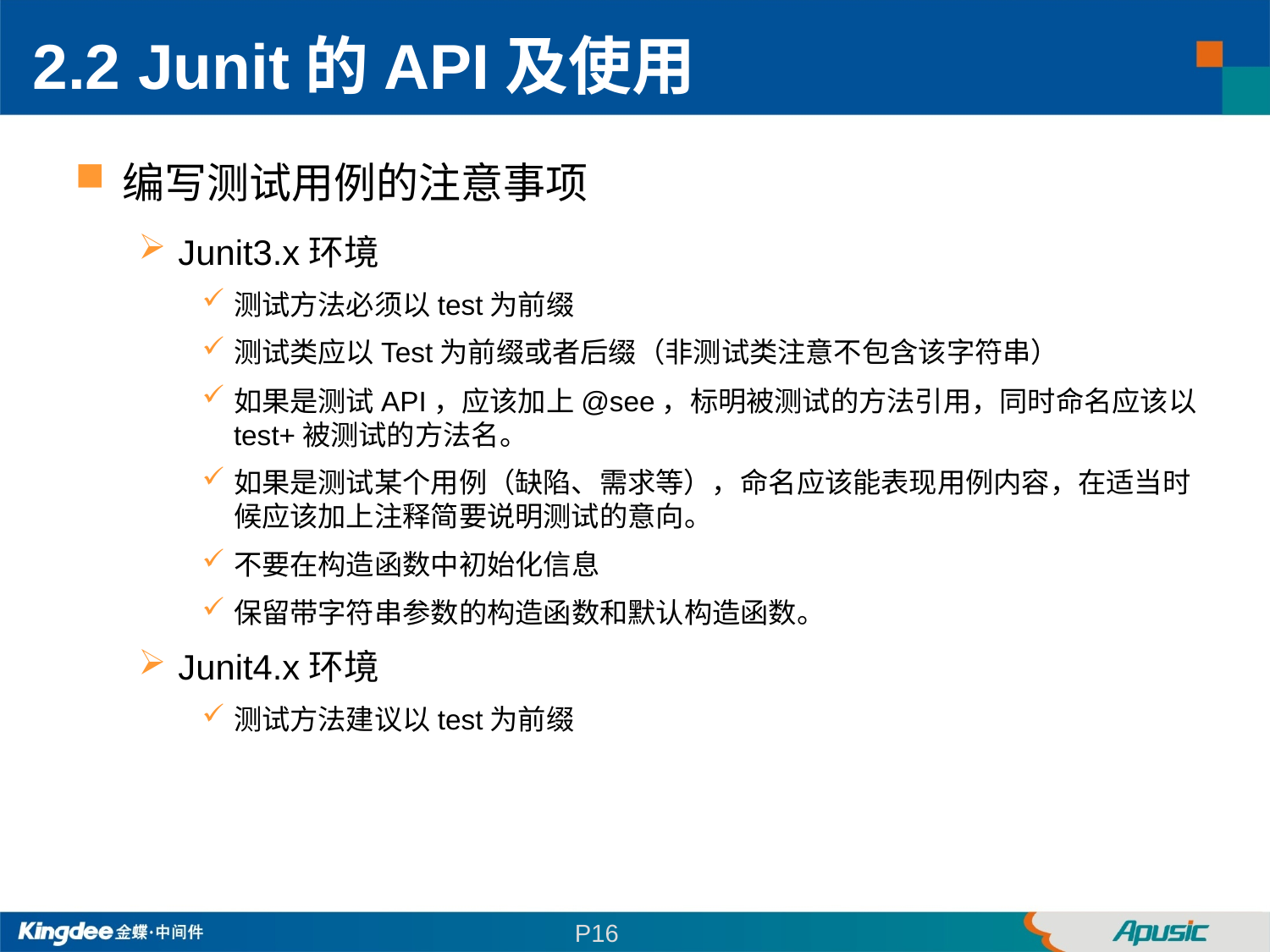

2.2 Junit的API及使用
编写测试用例的注意事项
Junit3.x环境
测试方法必须以test为前缀
测试类应以Test为前缀或者后缀（非测试类注意不包含该字符串）
如果是测试API，应该加上@see，标明被测试的方法引用，同时命名应该以test+被测试的方法名。
如果是测试某个用例（缺陷、需求等），命名应该能表现用例内容，在适当时候应该加上注释简要说明测试的意向。
不要在构造函数中初始化信息
保留带字符串参数的构造函数和默认构造函数。
Junit4.x环境
测试方法建议以test为前缀